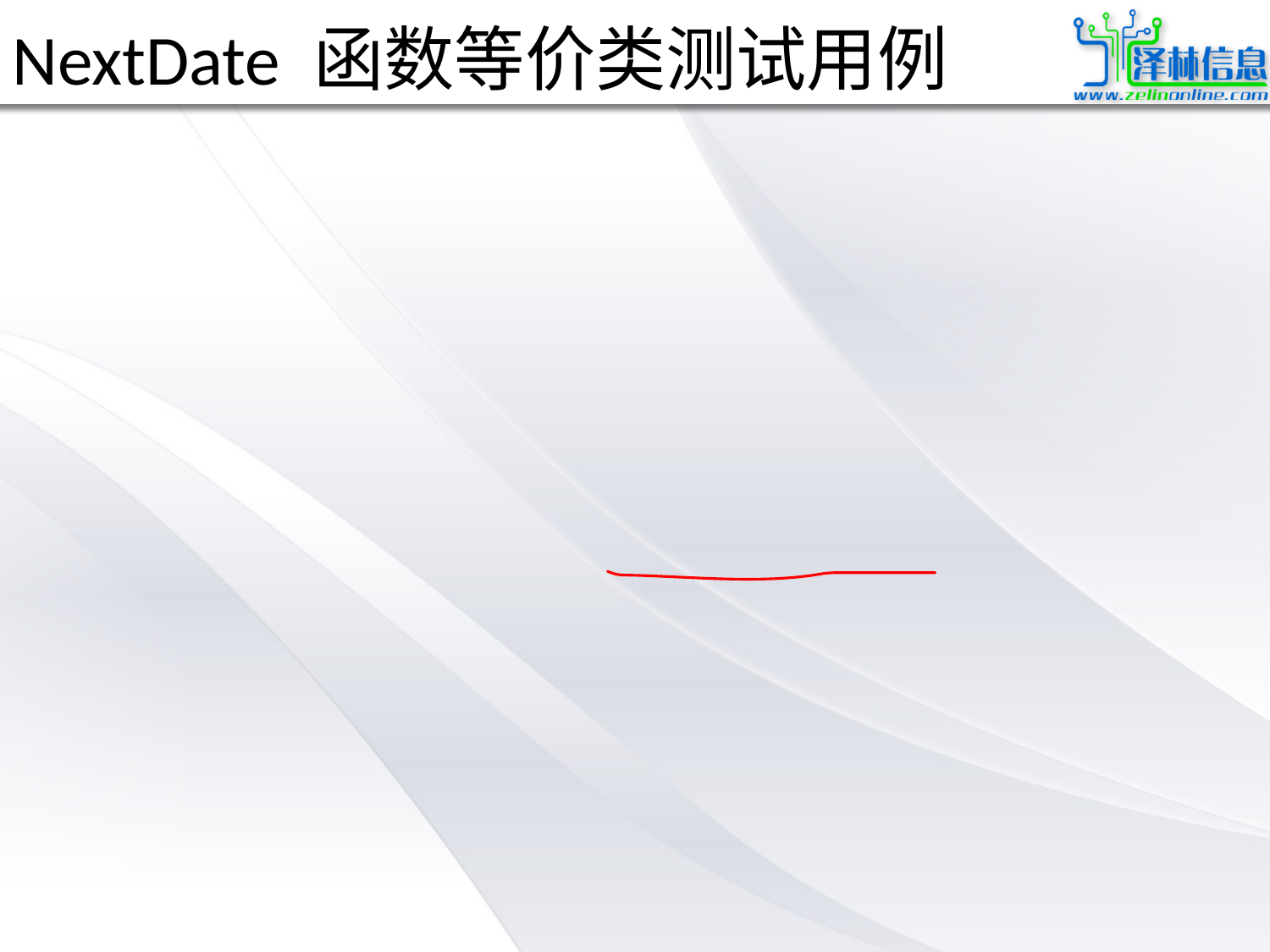

# NextDate 函数等价类测试用例
强健壮等价类测试
用例ID   月份  日期      年          预期输出
SR1     －1     15     1912     月份不在1～12中
SR2        6     －1    1912    日期不在1～31中
SR3        6     15      1811   年份不在1812～2012中
SR4      －1   －1     1912     两个无效一个有效
SR5        6    －1      1811    两个无效一个有效
SR6      －1    15     1811     两个无效一个有效
SR7      －1   －1     1811     三个无效